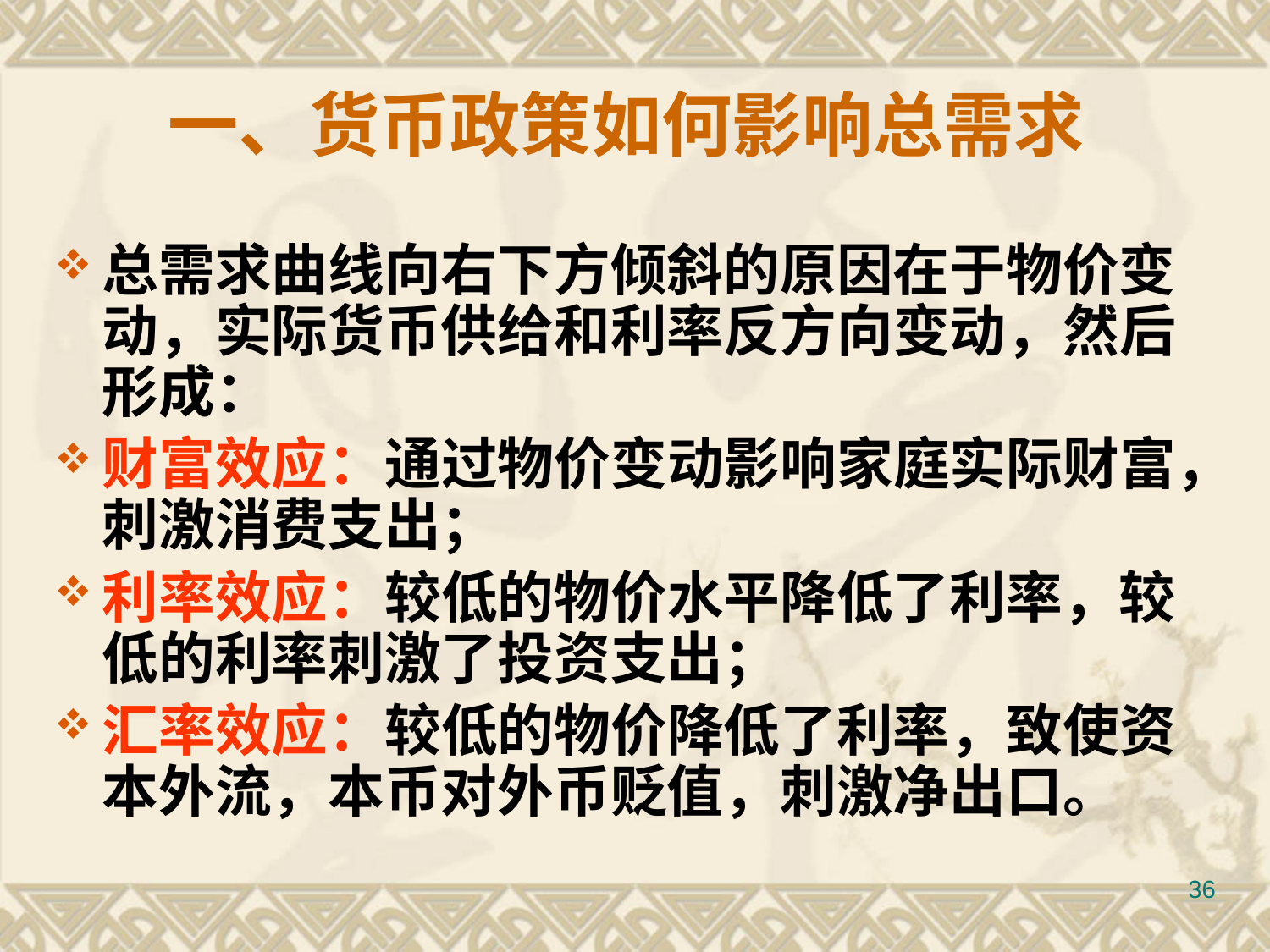

# 一、货币政策如何影响总需求
总需求曲线向右下方倾斜的原因在于物价变动，实际货币供给和利率反方向变动，然后形成：
财富效应：通过物价变动影响家庭实际财富，刺激消费支出；
利率效应：较低的物价水平降低了利率，较低的利率刺激了投资支出；
汇率效应：较低的物价降低了利率，致使资本外流，本币对外币贬值，刺激净出口。

36